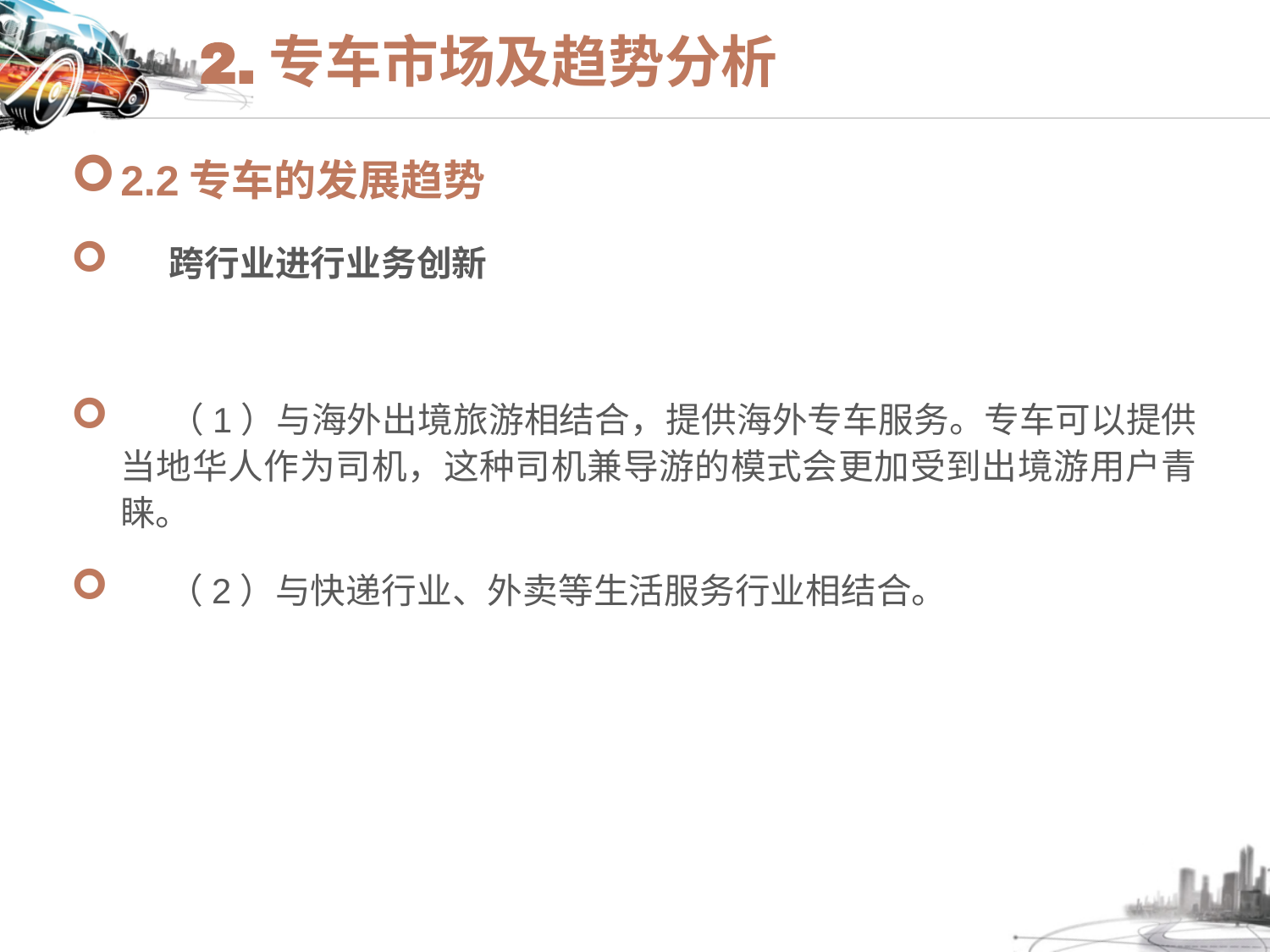

# 2.专车市场及趋势分析
2.2专车的发展趋势
     跨行业进行业务创新

     （1）与海外出境旅游相结合，提供海外专车服务。专车可以提供当地华人作为司机，这种司机兼导游的模式会更加受到出境游用户青睐。
     （2）与快递行业、外卖等生活服务行业相结合。